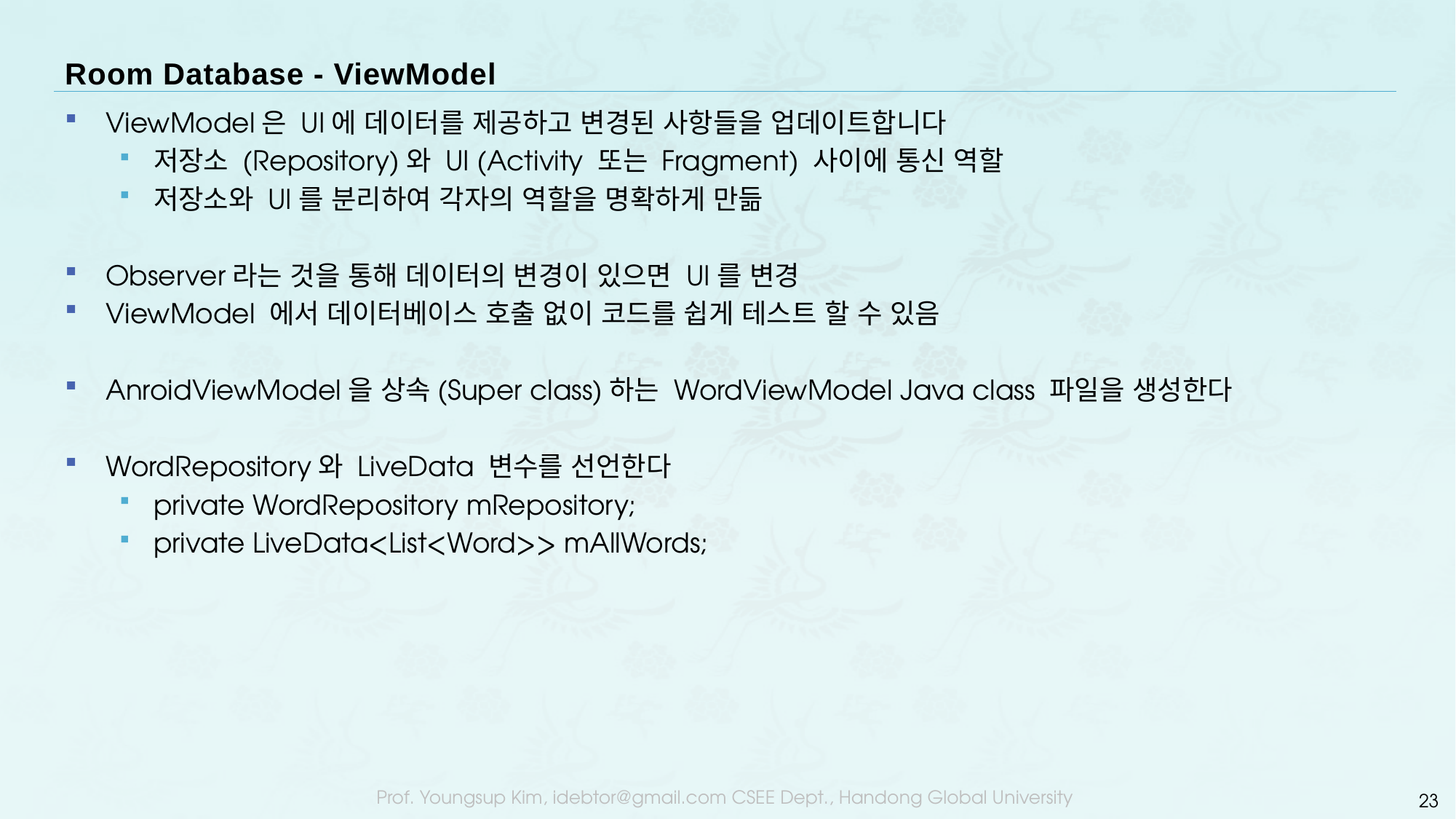

# Room Database - ViewModel
ViewModel은 UI에 데이터를 제공하고 변경된 사항들을 업데이트합니다
저장소 (Repository)와 UI (Activity 또는 Fragment) 사이에 통신 역할
저장소와 UI를 분리하여 각자의 역할을 명확하게 만듦

Observer라는 것을 통해 데이터의 변경이 있으면 UI를 변경
ViewModel 에서 데이터베이스 호출 없이 코드를 쉽게 테스트 할 수 있음

AnroidViewModel을 상속(Super class)하는 WordViewModel Java class 파일을 생성한다

WordRepository와 LiveData 변수를 선언한다
private WordRepository mRepository;
private LiveData<List<Word>> mAllWords;

23